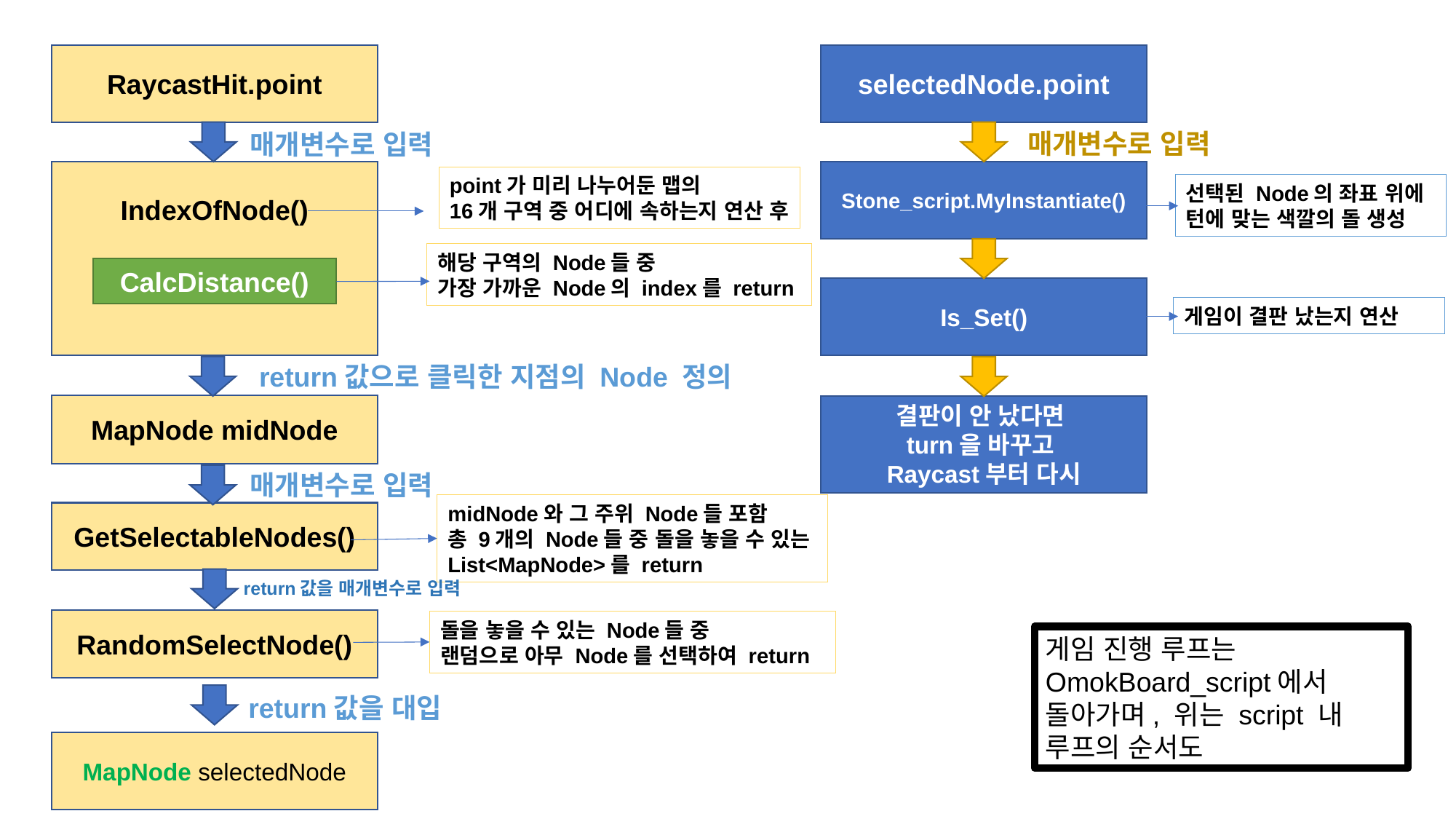

selectedNode.point
RaycastHit.point
매개변수로 입력
매개변수로 입력

IndexOfNode()

Stone_script.MyInstantiate()
point가 미리 나누어둔 맵의
16개 구역 중 어디에 속하는지 연산 후
선택된 Node의 좌표 위에
턴에 맞는 색깔의 돌 생성

해당 구역의 Node들 중
가장 가까운 Node의 index를 return
CalcDistance()
Is_Set()
게임이 결판 났는지 연산
return값으로 클릭한 지점의 Node 정의

MapNode midNode
결판이 안 났다면
turn을 바꾸고
Raycast부터 다시
매개변수로 입력

midNode와 그 주위 Node들 포함
총 9개의 Node들 중 돌을 놓을 수 있는
List<MapNode>를 return
GetSelectableNodes()

return값을 매개변수로 입력
RandomSelectNode()
돌을 놓을 수 있는 Node들 중
랜덤으로 아무 Node를 선택하여 return
게임 진행 루프는 OmokBoard_script에서 돌아가며, 위는 script 내 루프의 순서도

return값을 대입
MapNode selectedNode